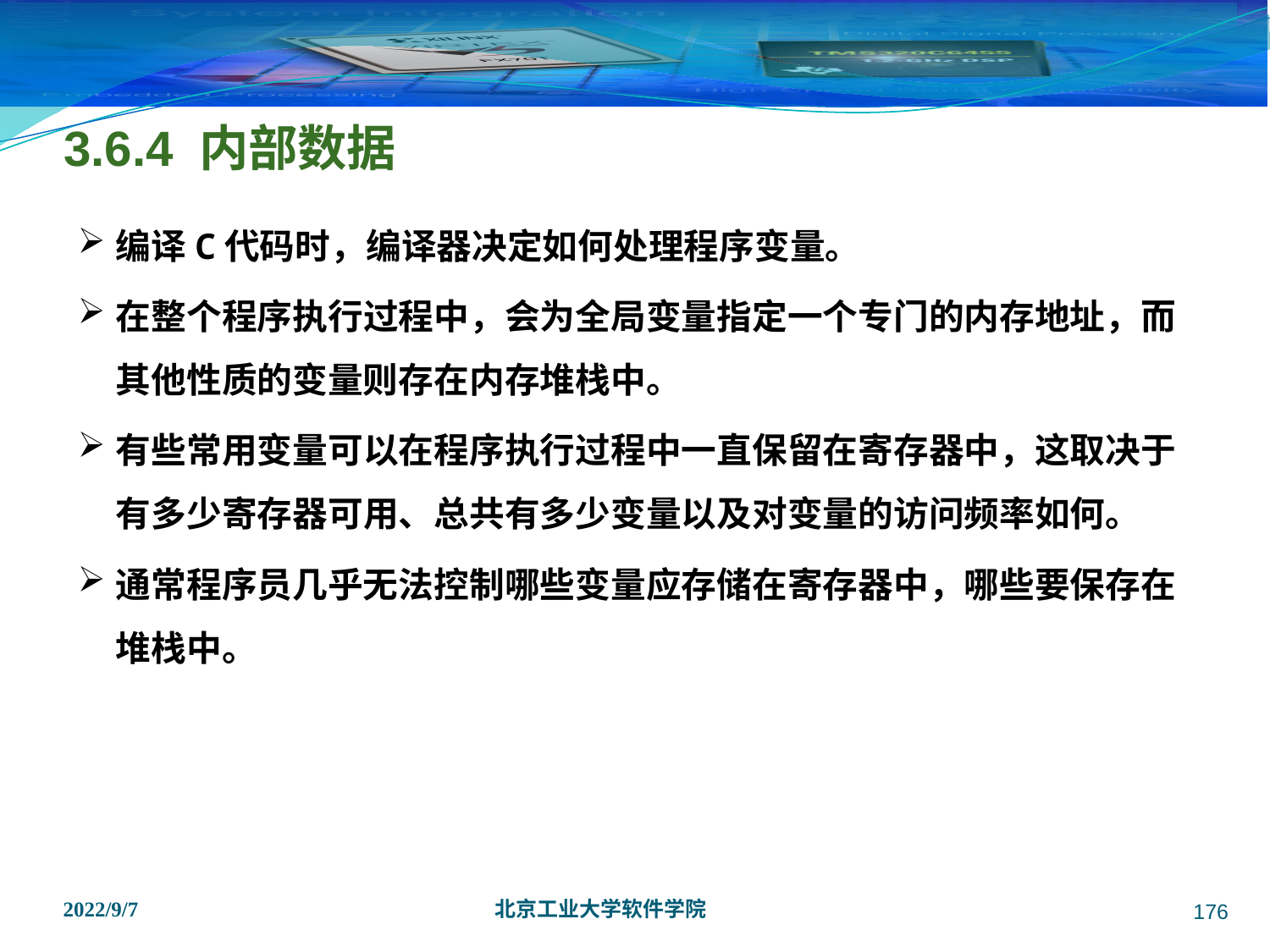

# 3.6.4 内部数据
编译C代码时，编译器决定如何处理程序变量。
在整个程序执行过程中，会为全局变量指定一个专门的内存地址，而其他性质的变量则存在内存堆栈中。
有些常用变量可以在程序执行过程中一直保留在寄存器中，这取决于有多少寄存器可用、总共有多少变量以及对变量的访问频率如何。
通常程序员几乎无法控制哪些变量应存储在寄存器中，哪些要保存在堆栈中。